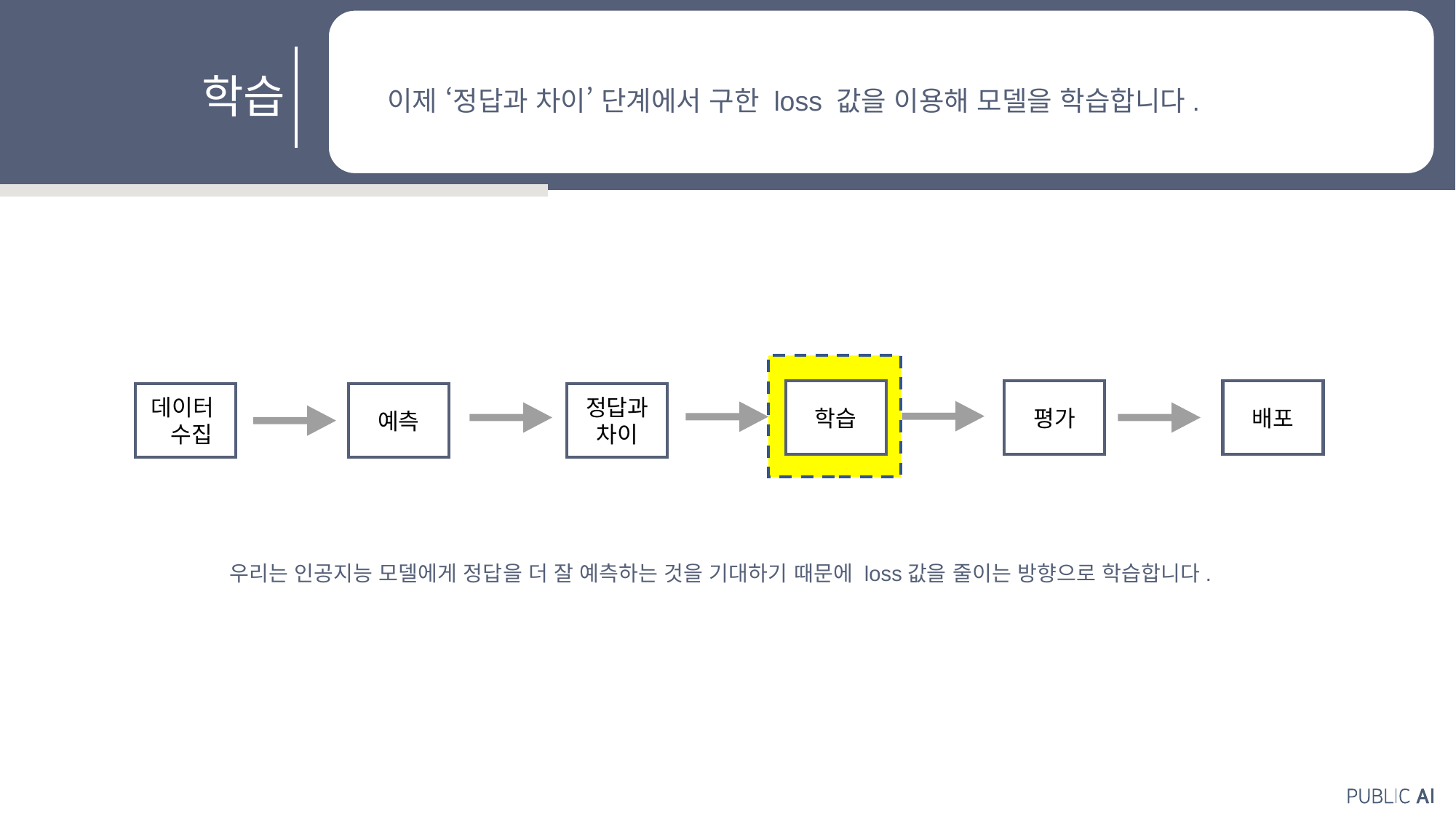

학습
이제 ‘정답과 차이’ 단계에서 구한 loss 값을 이용해 모델을 학습합니다.

학습
평가
배포
데이터
 수집
예측
정답과 차이

우리는 인공지능 모델에게 정답을 더 잘 예측하는 것을 기대하기 때문에 loss값을 줄이는 방향으로 학습합니다.